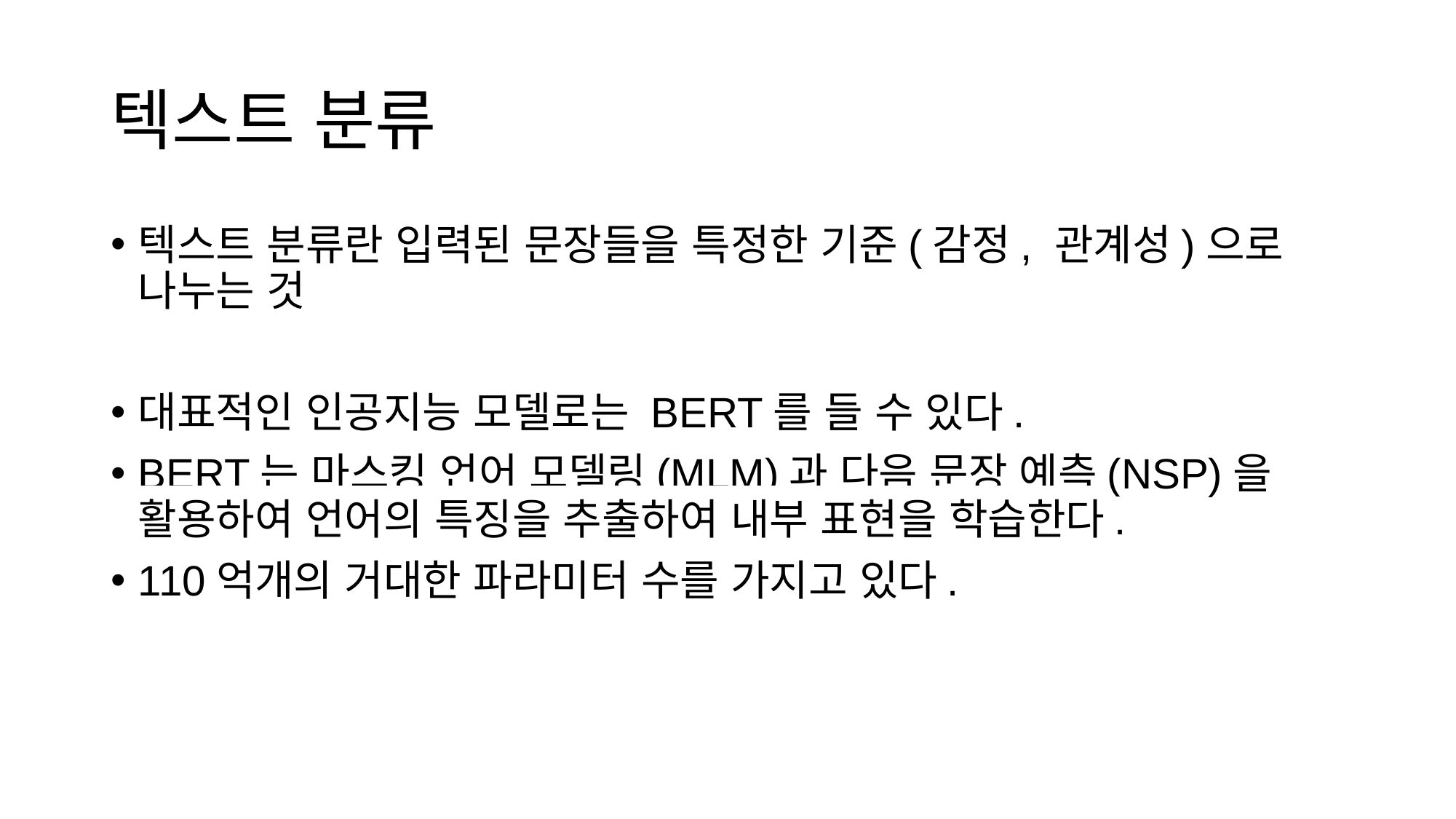

# 텍스트 분류
텍스트 분류란 입력된 문장들을 특정한 기준(감정, 관계성)으로 나누는 것

대표적인 인공지능 모델로는 BERT를 들 수 있다.
BERT는 마스킹 언어 모델링(MLM)과 다음 문장 예측(NSP)을 활용하여 언어의 특징을 추출하여 내부 표현을 학습한다.
110억개의 거대한 파라미터 수를 가지고 있다.